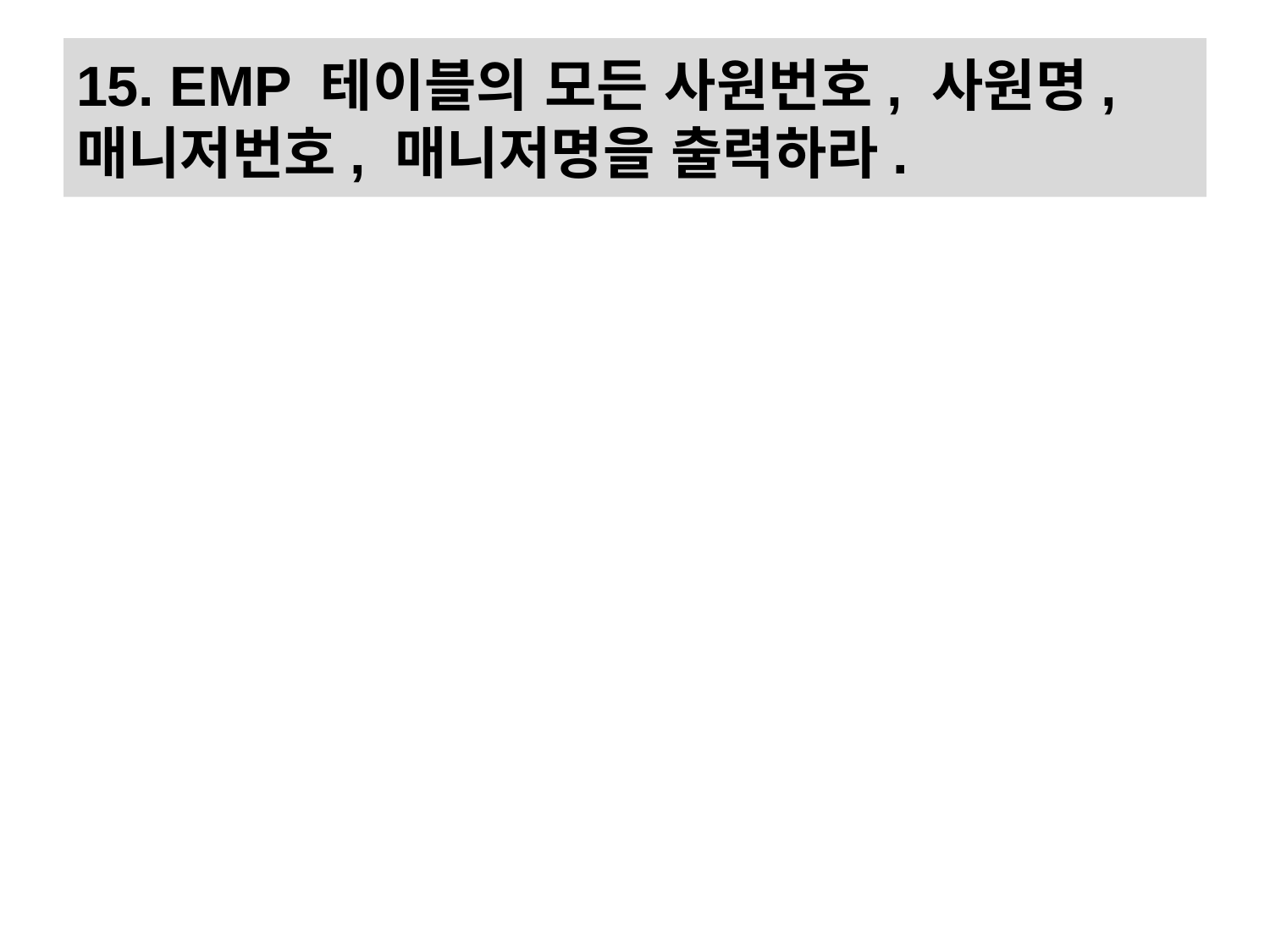

# 15. EMP 테이블의 모든 사원번호, 사원명, 매니저번호, 매니저명을 출력하라.